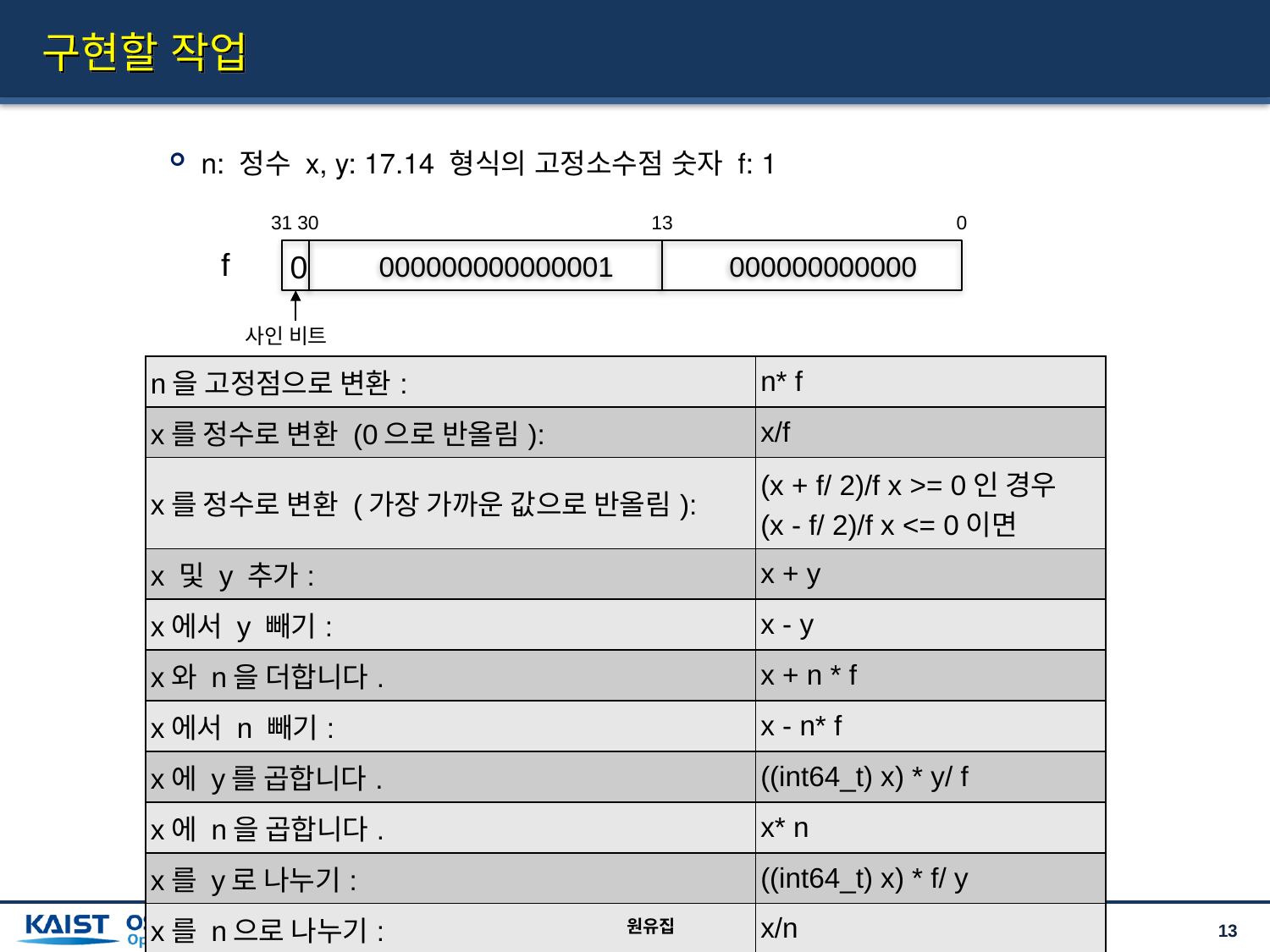

# 구현할 작업
n: 정수 x, y: 17.14 형식의 고정소수점 숫자 f: 1

31
30
13
0

000000000000001
000000000000
사인 비트
f
0
| n을 고정점으로 변환: | n\* f |
| --- | --- |
| x를 정수로 변환 (0으로 반올림): | x/f |
| x를 정수로 변환 (가장 가까운 값으로 반올림): | (x + f/ 2)/f x >= 0인 경우 (x - f/ 2)/f x <= 0이면 |
| x 및 y 추가: | x + y |
| x에서 y 빼기: | x - y |
| x와 n을 더합니다. | x + n \* f |
| x에서 n 빼기: | x - n\* f |
| x에 y를 곱합니다. | ((int64\_t) x) \* y/ f |
| x에 n을 곱합니다. | x\* n |
| x를 y로 나누기: | ((int64\_t) x) \* f/ y |
| x를 n으로 나누기: | x/n |
원유집
13